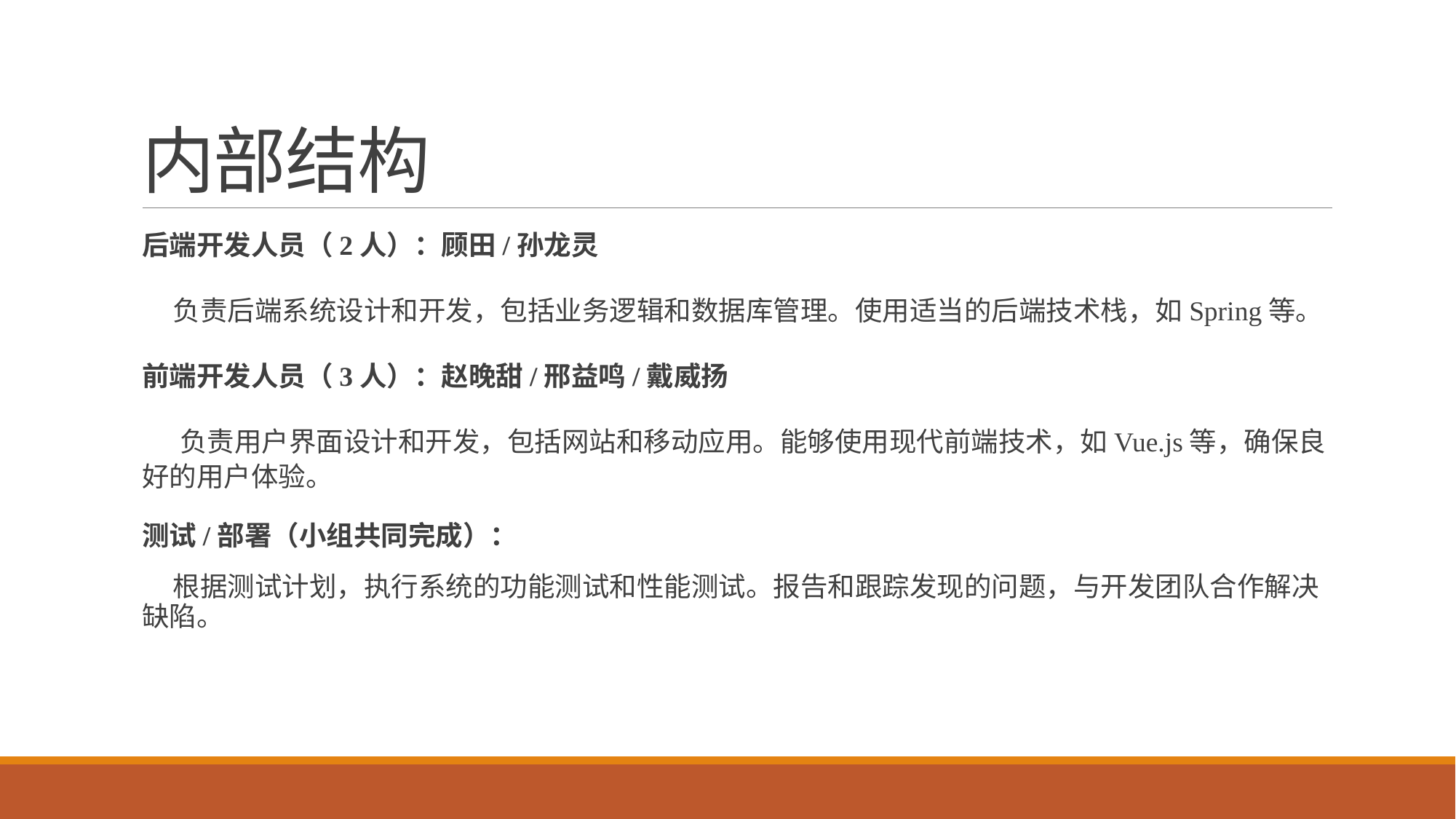

# 内部结构
后端开发人员（2人）：顾田/孙龙灵
    负责后端系统设计和开发，包括业务逻辑和数据库管理。使用适当的后端技术栈，如Spring等。
前端开发人员（3人）：赵晚甜/邢益鸣/戴威扬
负责用户界面设计和开发，包括网站和移动应用。能够使用现代前端技术，如Vue.js等，确保良好的用户体验。
测试/部署（小组共同完成）：
    根据测试计划，执行系统的功能测试和性能测试。报告和跟踪发现的问题，与开发团队合作解决缺陷。